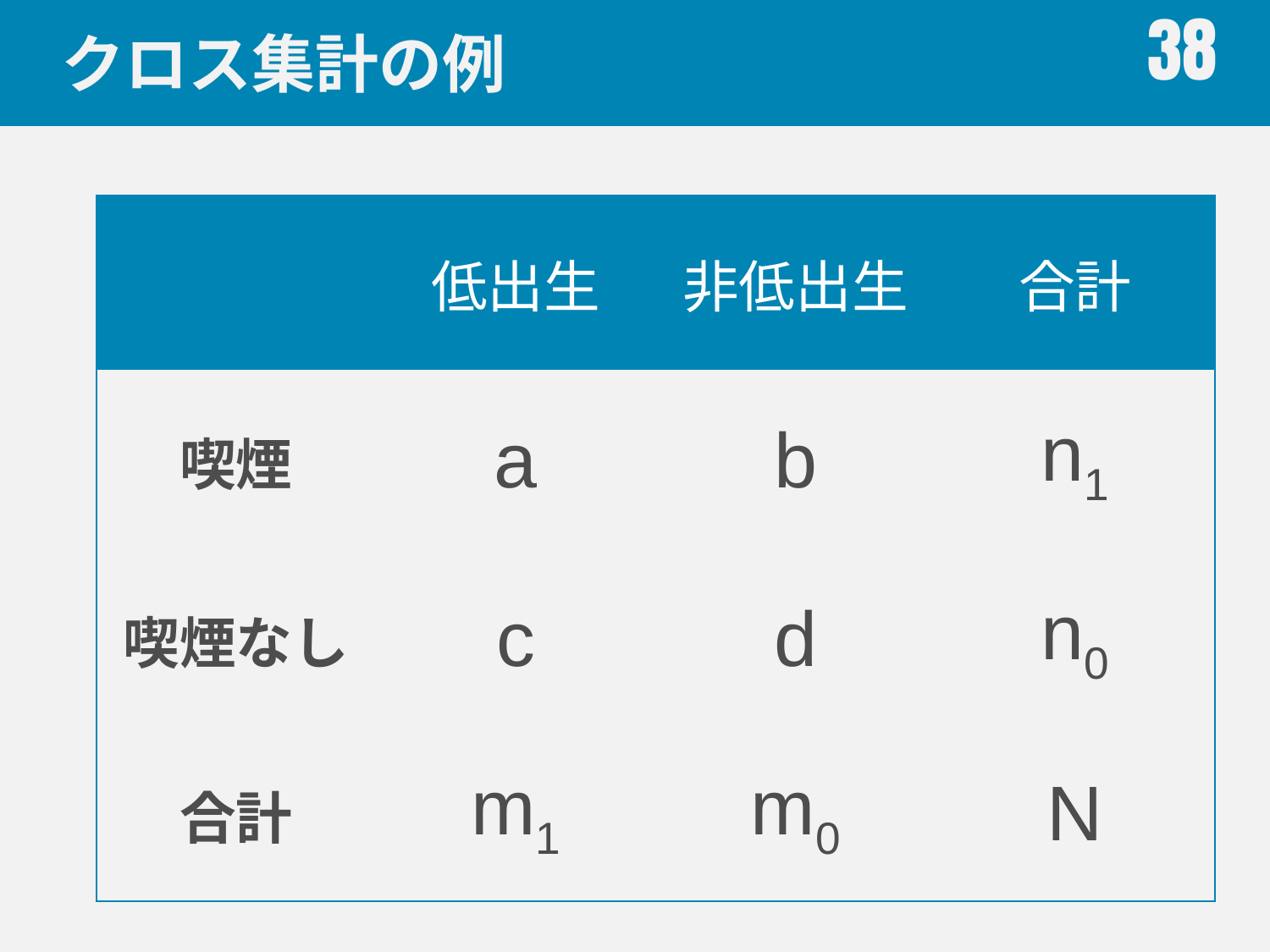

# クロス集計の例
 38
|  | 低出生 | 非低出生 | 合計 |
| --- | --- | --- | --- |
| 喫煙 | a | b | n1 |
| 喫煙なし | c | d | n0 |
| 合計 | m1 | m0 | N |